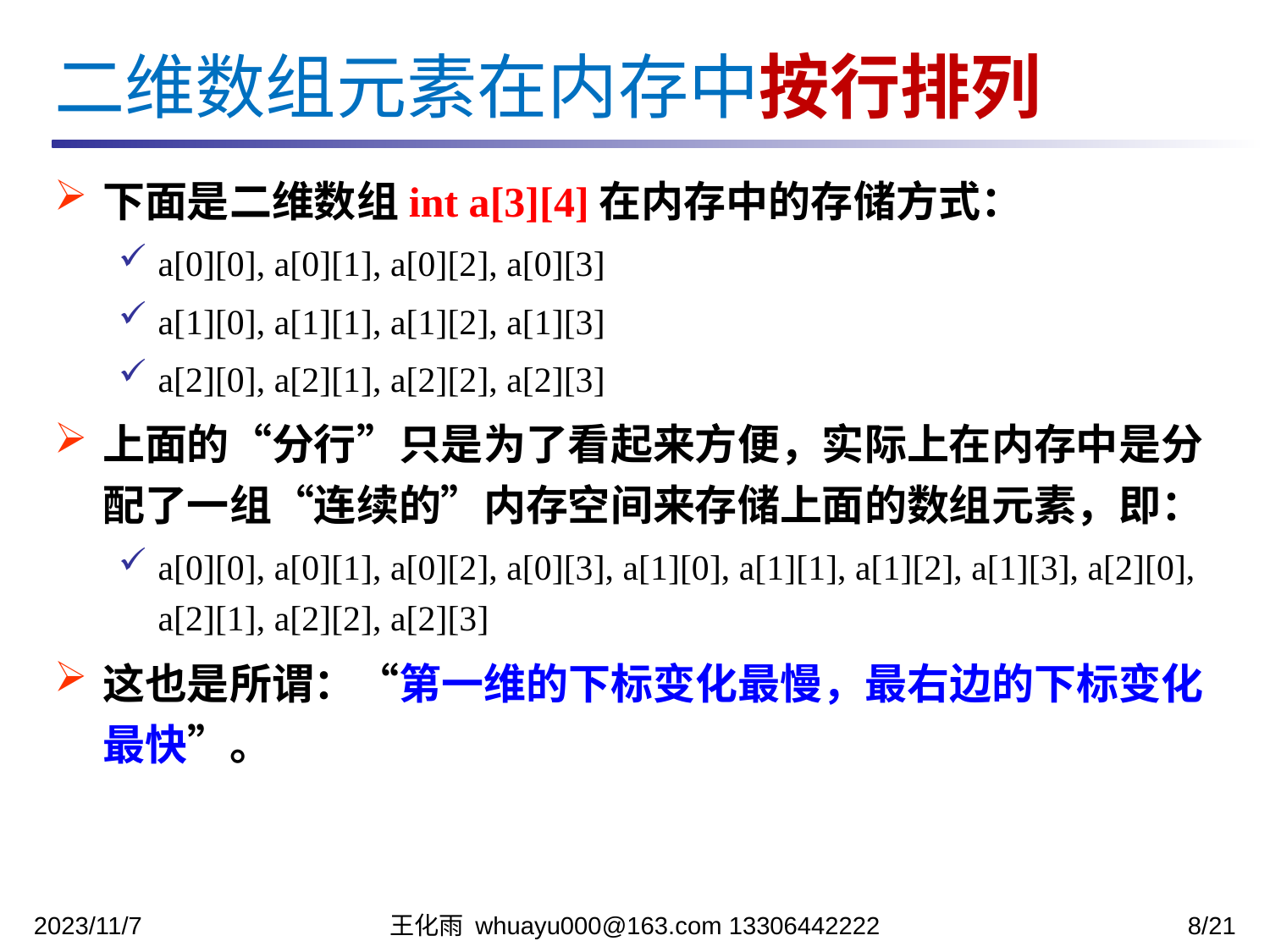

二维数组元素在内存中按行排列
下面是二维数组int a[3][4]在内存中的存储方式：
a[0][0], a[0][1], a[0][2], a[0][3]
a[1][0], a[1][1], a[1][2], a[1][3]
a[2][0], a[2][1], a[2][2], a[2][3]
上面的“分行”只是为了看起来方便，实际上在内存中是分配了一组“连续的”内存空间来存储上面的数组元素，即：
a[0][0], a[0][1], a[0][2], a[0][3], a[1][0], a[1][1], a[1][2], a[1][3], a[2][0], a[2][1], a[2][2], a[2][3]
这也是所谓：“第一维的下标变化最慢，最右边的下标变化最快”。
2023/11/7
王化雨 whuayu000@163.com 13306442222
8/21